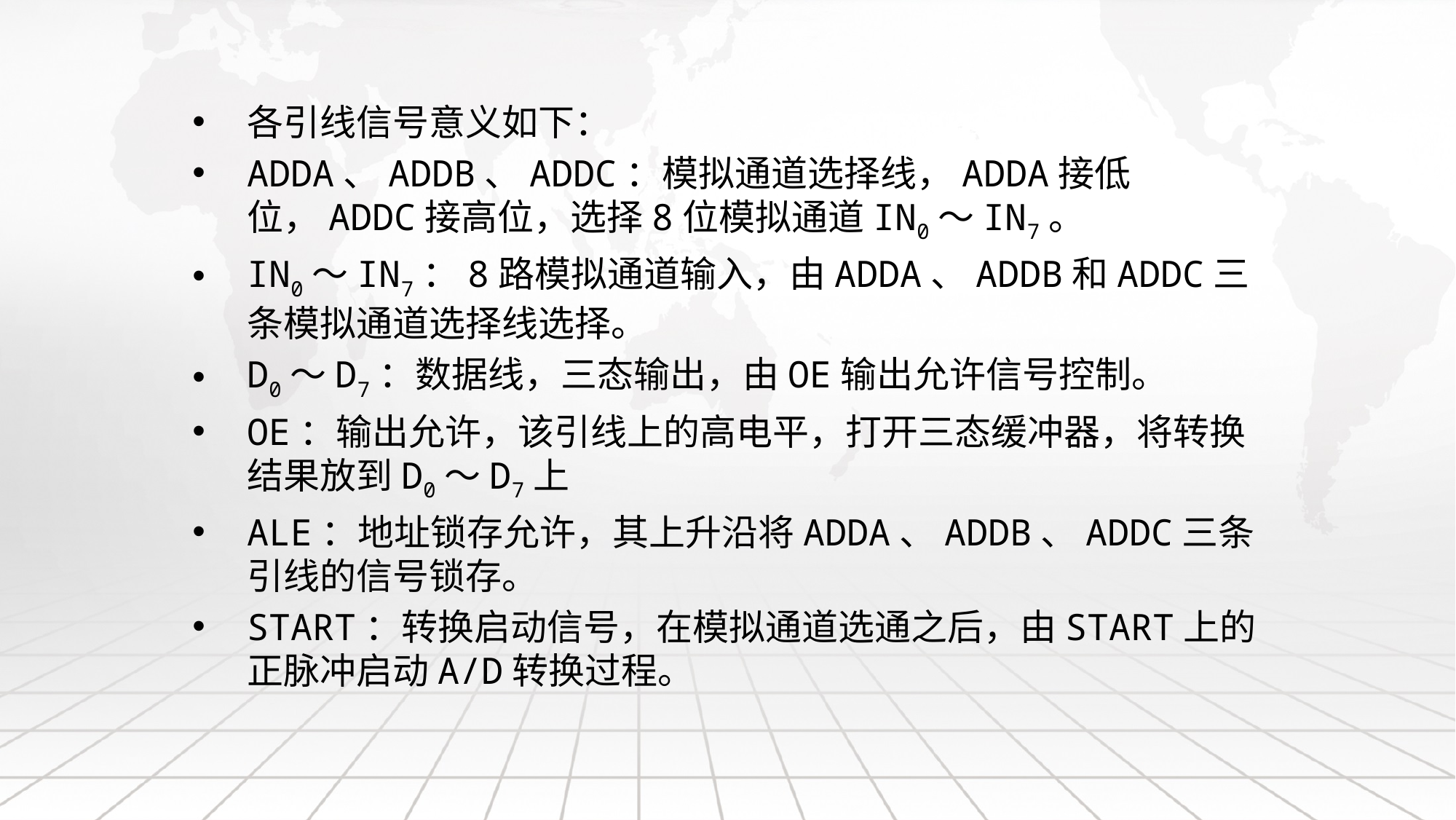

各引线信号意义如下：
ADDA、ADDB、ADDC：模拟通道选择线，ADDA接低位，ADDC接高位，选择8位模拟通道IN0～IN7。
IN0～IN7：8路模拟通道输入，由ADDA、ADDB和ADDC三条模拟通道选择线选择。
D0～D7：数据线，三态输出，由OE输出允许信号控制。
OE：输出允许，该引线上的高电平，打开三态缓冲器，将转换结果放到D0～D7上
ALE：地址锁存允许，其上升沿将ADDA、ADDB、ADDC三条引线的信号锁存。
START：转换启动信号，在模拟通道选通之后，由START上的正脉冲启动A/D转换过程。